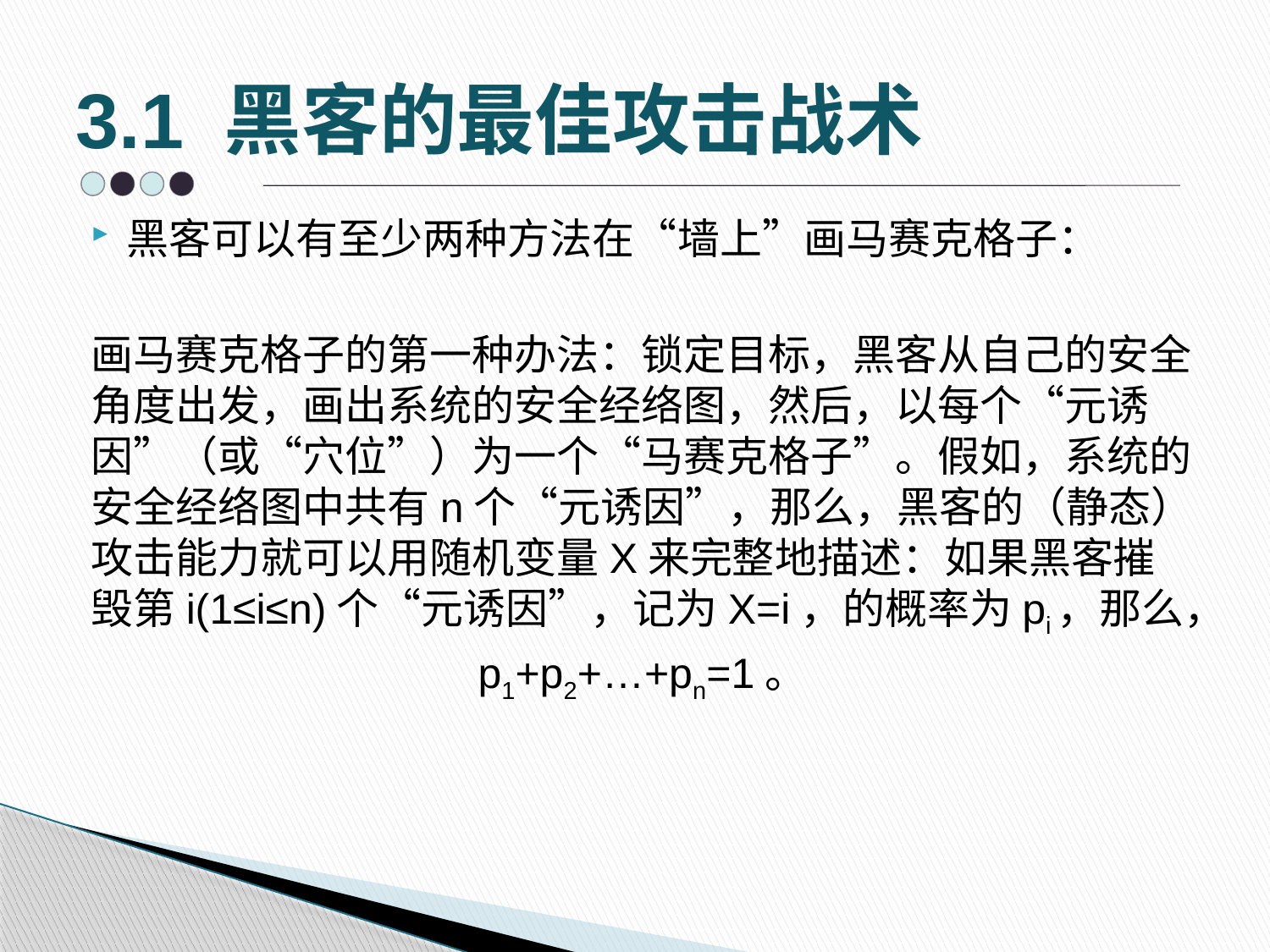

# 3.1 黑客的最佳攻击战术

黑客可以有至少两种方法在“墙上”画马赛克格子：

画马赛克格子的第一种办法：锁定目标，黑客从自己的安全角度出发，画出系统的安全经络图，然后，以每个“元诱因”（或“穴位”）为一个“马赛克格子”。假如，系统的安全经络图中共有n个“元诱因”，那么，黑客的（静态）攻击能力就可以用随机变量X来完整地描述：如果黑客摧毁第i(1≤i≤n)个“元诱因”，记为X=i，的概率为pi，那么，
p1+p2+…+pn=1。